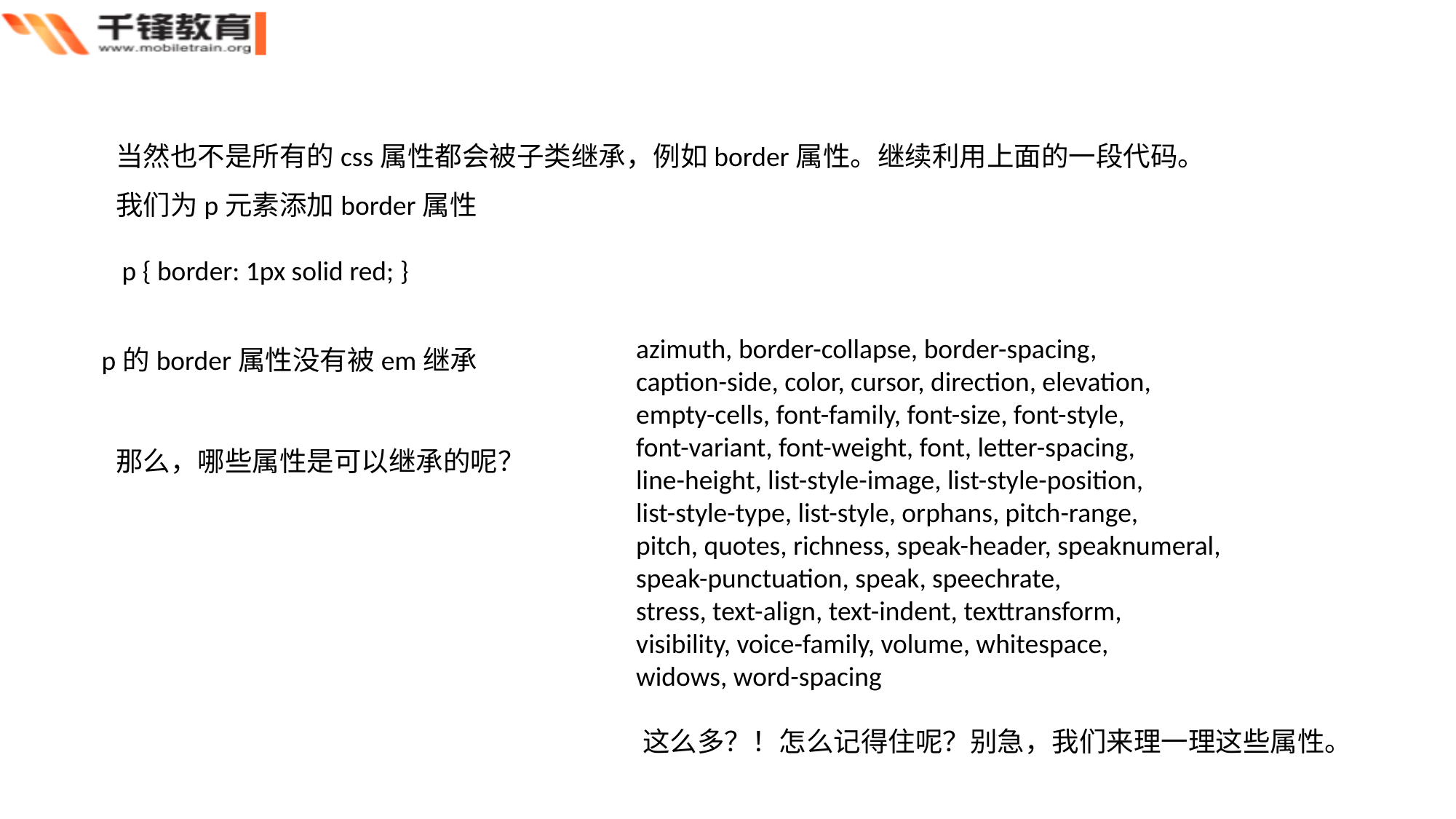

当然也不是所有的css属性都会被子类继承，例如border属性。继续利用上面的一段代码。我们为p元素添加border属性

 p { border: 1px solid red; }

    azimuth, border-collapse, border-spacing,
    caption-side, color, cursor, direction, elevation,
    empty-cells, font-family, font-size, font-style,
    font-variant, font-weight, font, letter-spacing,
    line-height, list-style-image, list-style-position,
    list-style-type, list-style, orphans, pitch-range,
    pitch, quotes, richness, speak-header, speaknumeral,
    speak-punctuation, speak, speechrate,
    stress, text-align, text-indent, texttransform,
    visibility, voice-family, volume, whitespace,
    widows, word-spacing

    这么多？！怎么记得住呢？别急，我们来理一理这些属性。
p的border属性没有被em继承
那么，哪些属性是可以继承的呢？